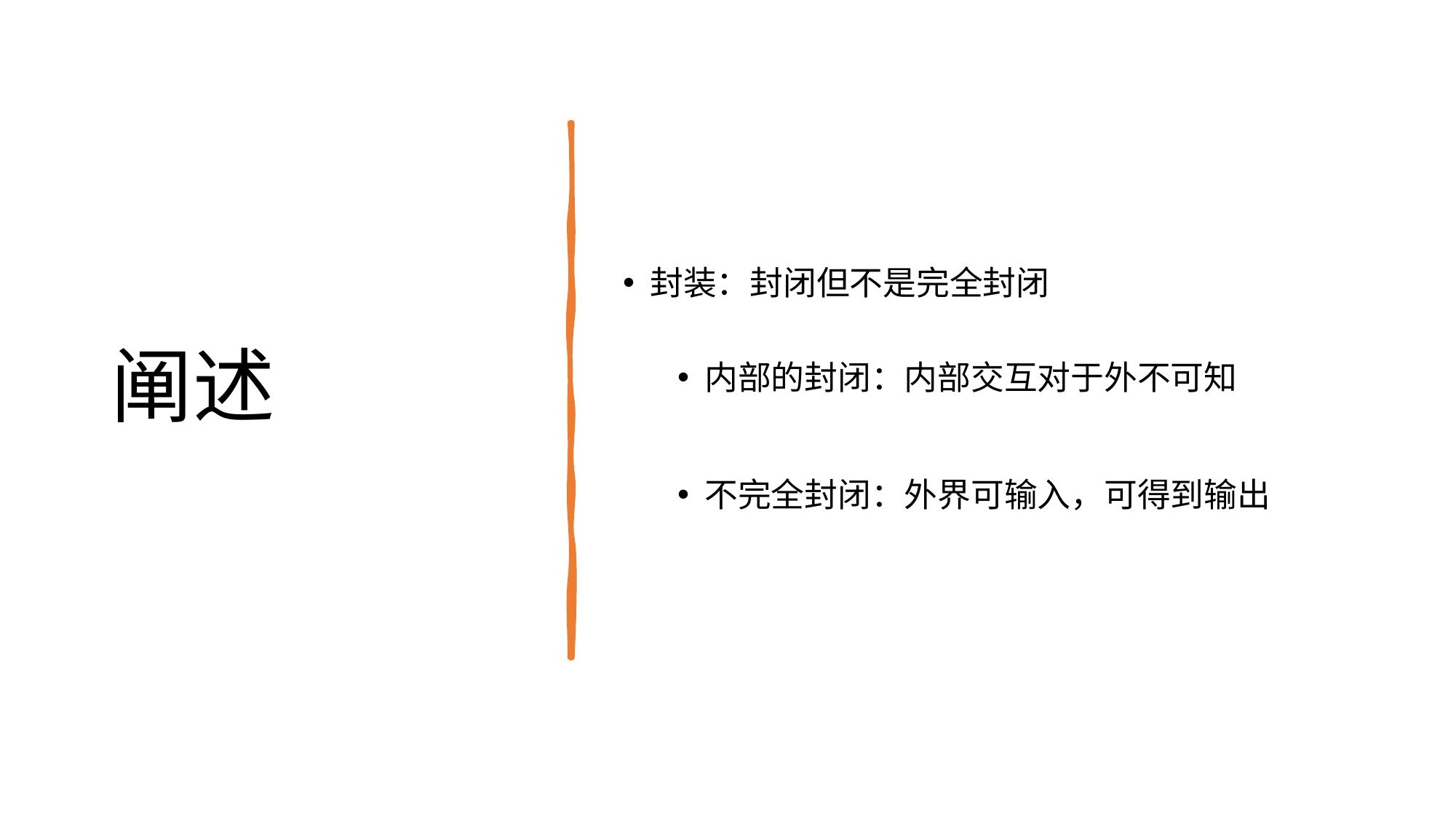

# 阐述
封装：封闭但不是完全封闭

内部的封闭：内部交互对于外不可知

不完全封闭：外界可输入，可得到输出